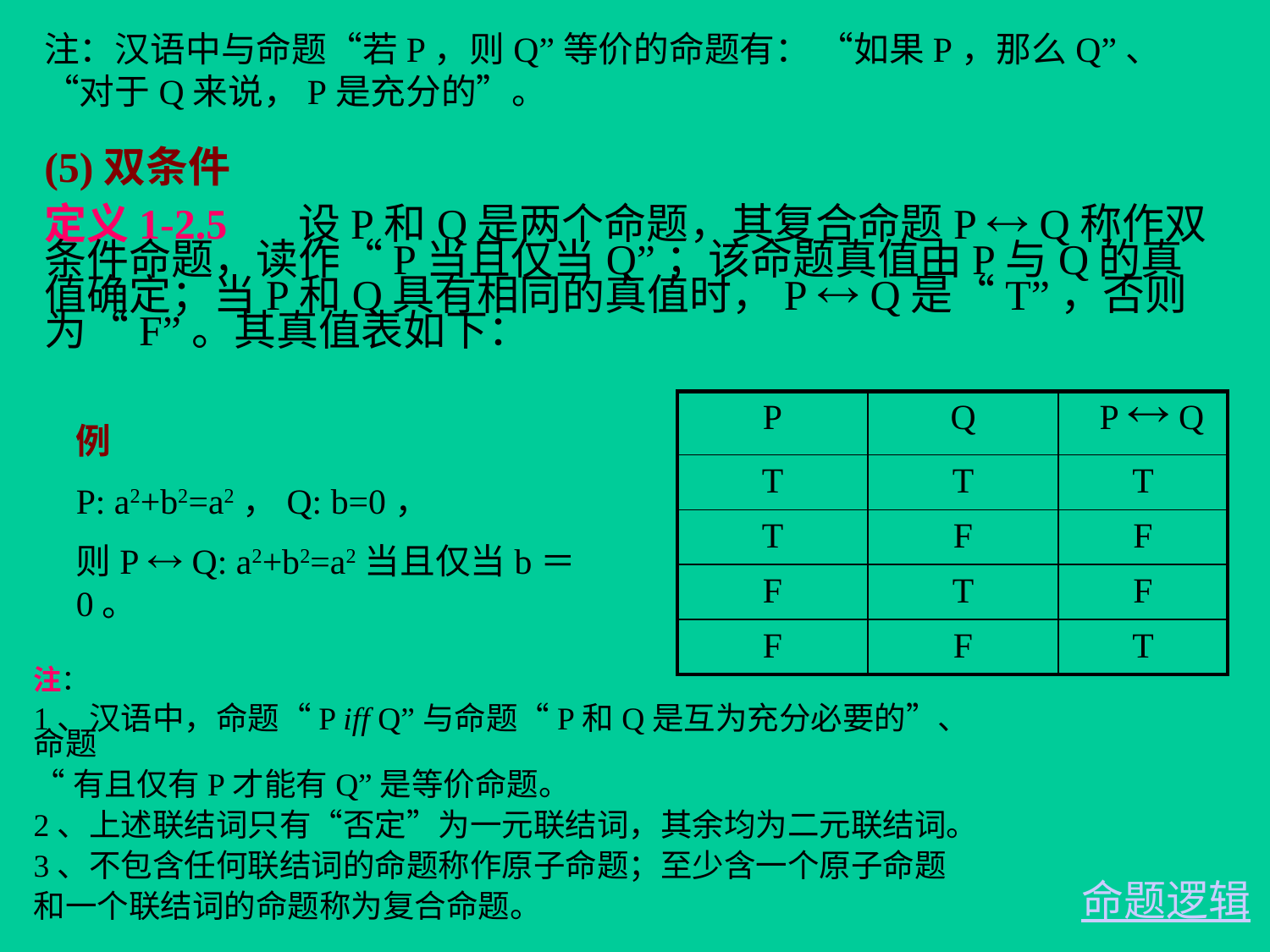

注：汉语中与命题“若P，则Q”等价的命题有： “如果P，那么Q”、“对于Q来说，P是充分的”。
(5)双条件
定义1-2.5	设P和Q是两个命题，其复合命题P ↔ Q称作双条件命题，读作“P当且仅当Q”；该命题真值由P与Q的真值确定；当P和Q具有相同的真值时，P ↔ Q是“T”，否则为“F”。其真值表如下：
| P | Q | P ↔ Q |
| --- | --- | --- |
| T | T | T |
| T | F | F |
| F | T | F |
| F | F | T |
例
P: a2+b2=a2，Q: b=0，
则P ↔ Q: a2+b2=a2当且仅当b＝0。
注：
1、汉语中，命题“P iff Q”与命题“P和Q是互为充分必要的”、命题
“有且仅有P才能有Q”是等价命题。
2、上述联结词只有“否定”为一元联结词，其余均为二元联结词。
3、不包含任何联结词的命题称作原子命题；至少含一个原子命题
和一个联结词的命题称为复合命题。
命题逻辑